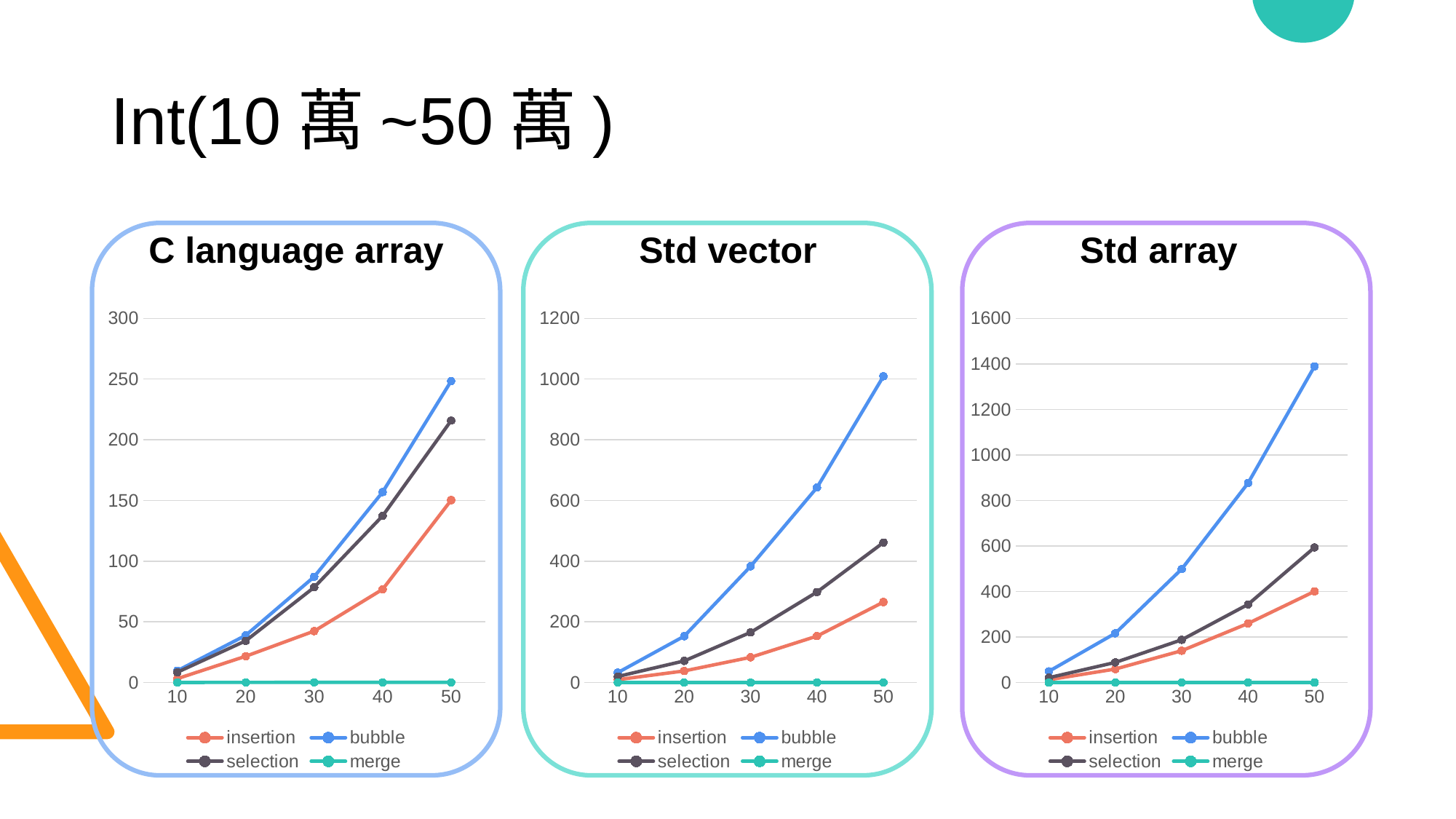

# Int(10萬~50萬)

Std vector

Std array
C language array

### Chart

| Category | insertion | bubble | selection | merge |
|---|---|---|---|---|
| 10 | 12.26 | 49.126 | 21.23 | 0.0356287 |
| 20 | 59.23 | 216.321 | 88.232 | 0.0679194 |
| 30 | 139.65 | 498.23 | 187.65 | 0.0991337 |
| 40 | 259.56 | 876.32 | 343.31 | 0.13303 |
| 50 | 400.23 | 1389.13 | 593.31 | 0.171325 |

### Chart

| Category | insertion | bubble | selection | merge |
|---|---|---|---|---|
| 10 | 3.1553 | 9.71414 | 8.43315 | 0.05 |
| 20 | 21.6523 | 38.9103 | 34.3829 | 0.082 |
| 30 | 42.359 | 87.1342 | 78.4052 | 0.151 |
| 40 | 76.792 | 156.918 | 137.357 | 0.15 |
| 50 | 150.2356 | 248.309 | 215.775 | 0.119 |

### Chart

| Category | insertion | bubble | selection | merge |
|---|---|---|---|---|
| 10 | 9.465 | 32.692 | 19.952 | 0.025 |
| 20 | 38.162 | 152.563 | 71.163 | 0.034 |
| 30 | 83.132 | 382.923 | 165.22 | 0.048 |
| 40 | 152.965 | 642.615 | 298.156 | 0.118 |
| 50 | 264.932 | 1009.153 | 461.189 | 0.156 |